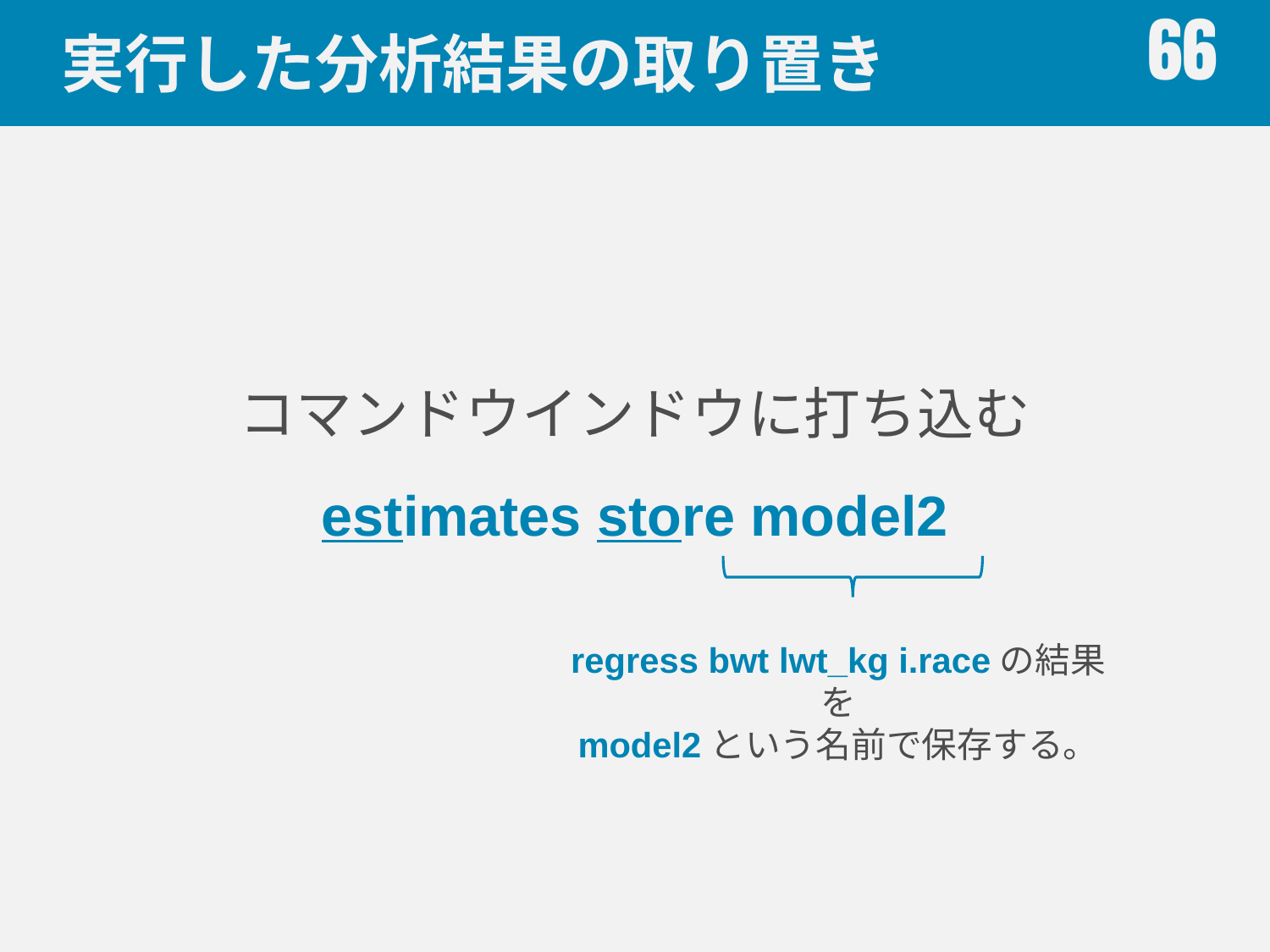

# 実行した分析結果の取り置き
66
コマンドウインドウに打ち込む
estimates store model2

regress bwt lwt_kg i.raceの結果を
model2という名前で保存する。